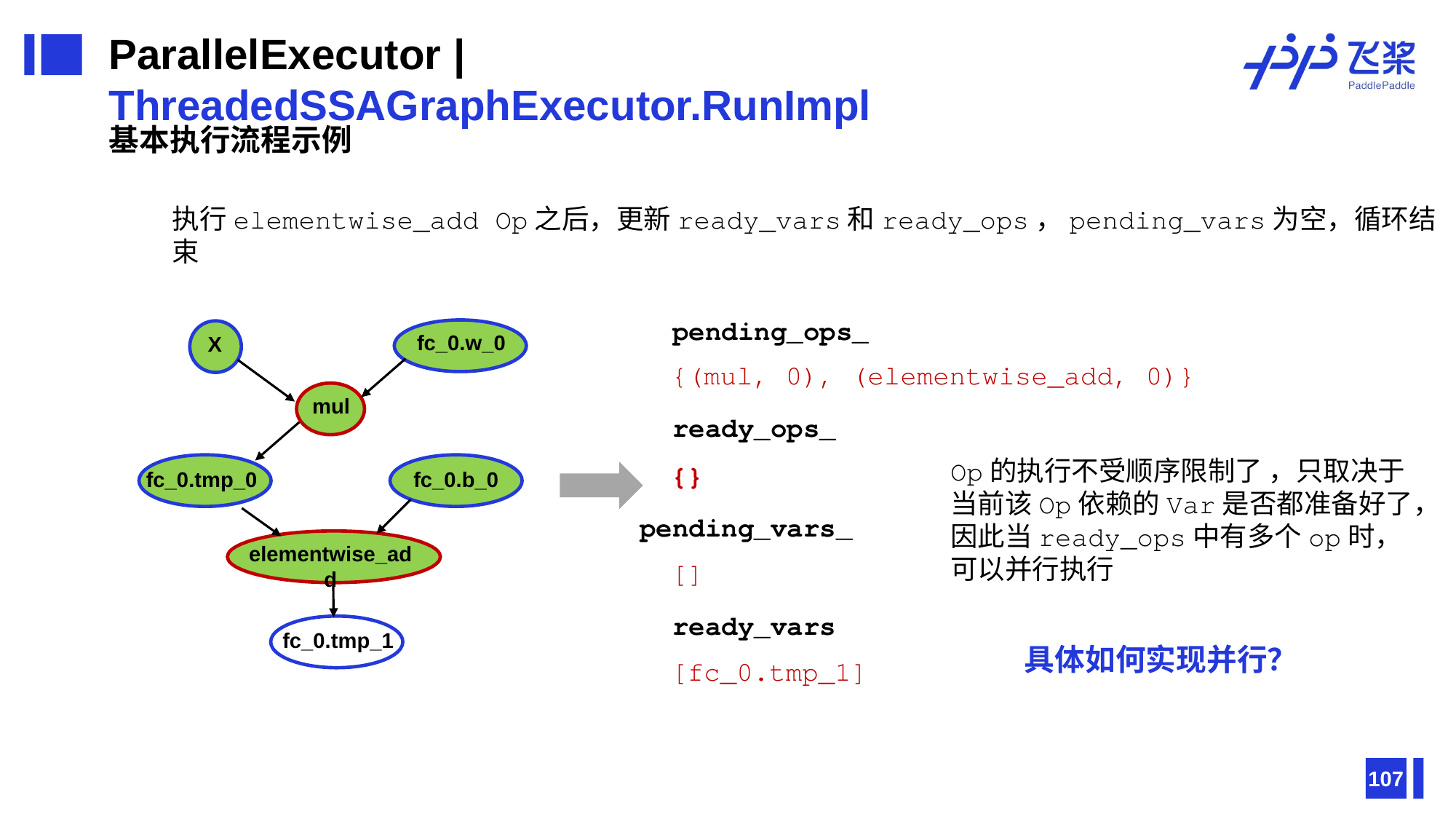

ParallelExecutor | ThreadedSSAGraphExecutor.RunImpl
基本执行流程示例
执行elementwise_add Op之后，更新ready_vars和ready_ops，pending_vars为空，循环结束
pending_ops_
{(mul, 0), (elementwise_add, 0)}

fc_0.w_0

X

mul

fc_0.tmp_0

fc_0.b_0

elementwise_add

fc_0.tmp_1
ready_ops_
{}
Op的执行不受顺序限制了 ，只取决于当前该Op依赖的Var是否都准备好了，因此当ready_ops中有多个op时，可以并行执行

pending_vars_
[]
ready_vars
[fc_0.tmp_1]
具体如何实现并行？
107